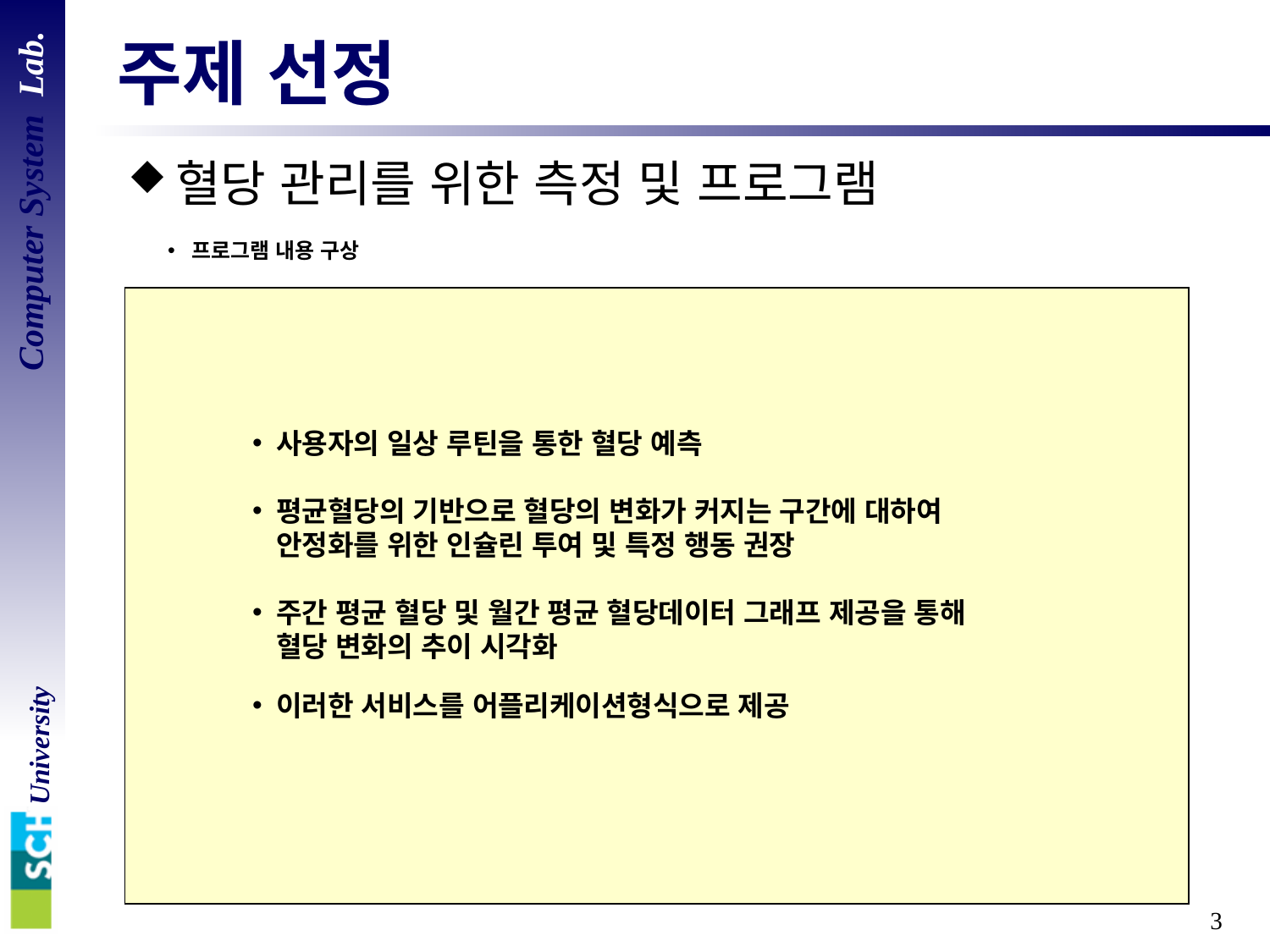

# 주제 선정

혈당 관리를 위한 측정 및 프로그램
프로그램 내용 구상

사용자의 일상 루틴을 통한 혈당 예측

평균혈당의 기반으로 혈당의 변화가 커지는 구간에 대하여
안정화를 위한 인슐린 투여 및 특정 행동 권장

주간 평균 혈당 및 월간 평균 혈당데이터 그래프 제공을 통해
혈당 변화의 추이 시각화

이러한 서비스를 어플리케이션형식으로 제공